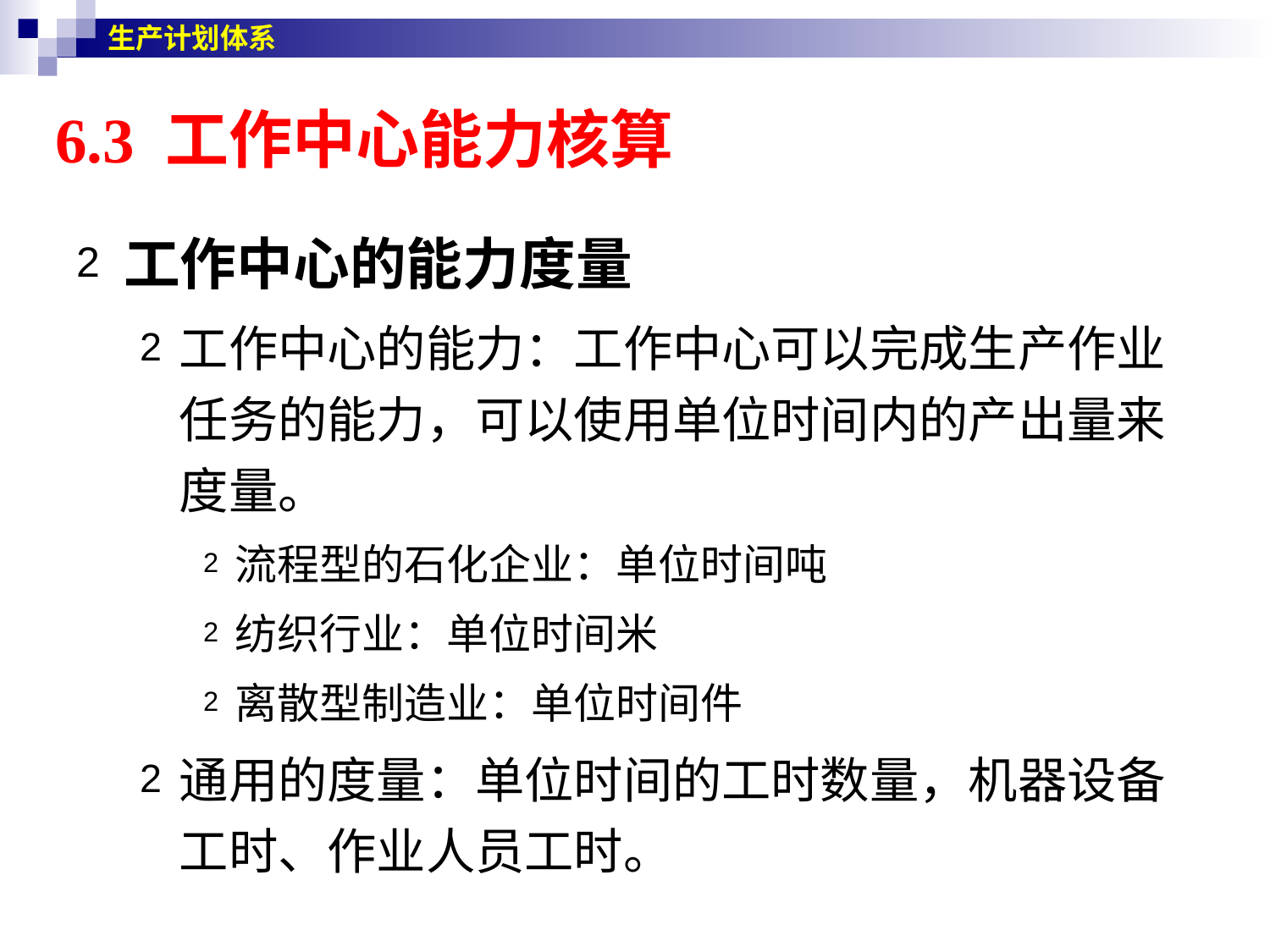

生产计划体系
# 6.3 工作中心能力核算
工作中心的能力度量
工作中心的能力：工作中心可以完成生产作业任务的能力，可以使用单位时间内的产出量来度量。
流程型的石化企业：单位时间吨
纺织行业：单位时间米
离散型制造业：单位时间件
通用的度量：单位时间的工时数量，机器设备工时、作业人员工时。